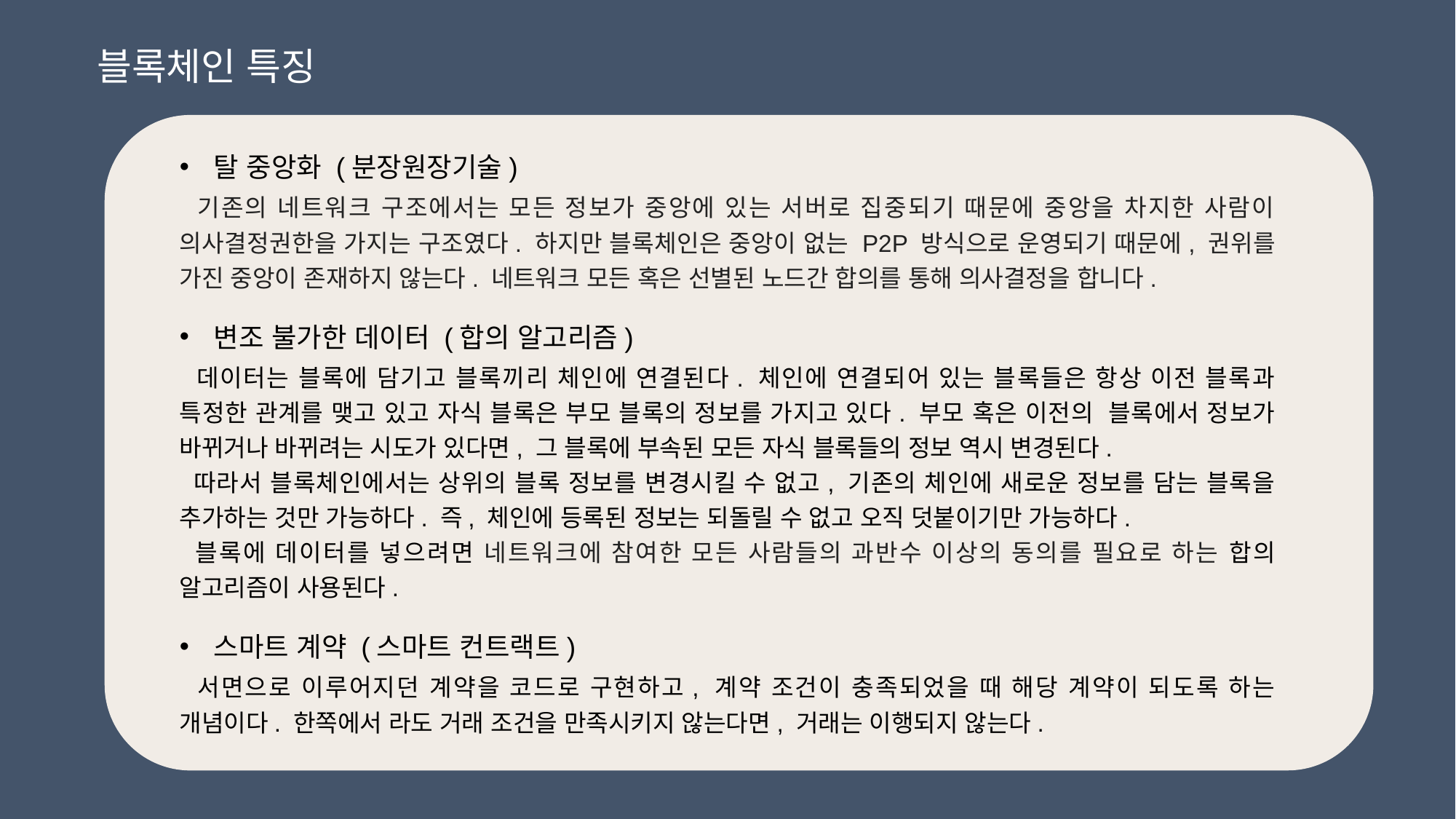

블록체인 특징

탈 중앙화 (분장원장기술)
 기존의 네트워크 구조에서는 모든 정보가 중앙에 있는 서버로 집중되기 때문에 중앙을 차지한 사람이 의사결정권한을 가지는 구조였다. 하지만 블록체인은 중앙이 없는 P2P 방식으로 운영되기 때문에, 권위를 가진 중앙이 존재하지 않는다. 네트워크 모든 혹은 선별된 노드간 합의를 통해 의사결정을 합니다.

변조 불가한 데이터 (합의 알고리즘)
 데이터는 블록에 담기고 블록끼리 체인에 연결된다. 체인에 연결되어 있는 블록들은 항상 이전 블록과 특정한 관계를 맺고 있고 자식 블록은 부모 블록의 정보를 가지고 있다. 부모 혹은 이전의  블록에서 정보가 바뀌거나 바뀌려는 시도가 있다면, 그 블록에 부속된 모든 자식 블록들의 정보 역시 변경된다.
 따라서 블록체인에서는 상위의 블록 정보를 변경시킬 수 없고, 기존의 체인에 새로운 정보를 담는 블록을 추가하는 것만 가능하다. 즉, 체인에 등록된 정보는 되돌릴 수 없고 오직 덧붙이기만 가능하다.
 블록에 데이터를 넣으려면 네트워크에 참여한 모든 사람들의 과반수 이상의 동의를 필요로 하는 합의 알고리즘이 사용된다.

스마트 계약 (스마트 컨트랙트)
 서면으로 이루어지던 계약을 코드로 구현하고, 계약 조건이 충족되었을 때 해당 계약이 되도록 하는 개념이다. 한쪽에서 라도 거래 조건을 만족시키지 않는다면, 거래는 이행되지 않는다.